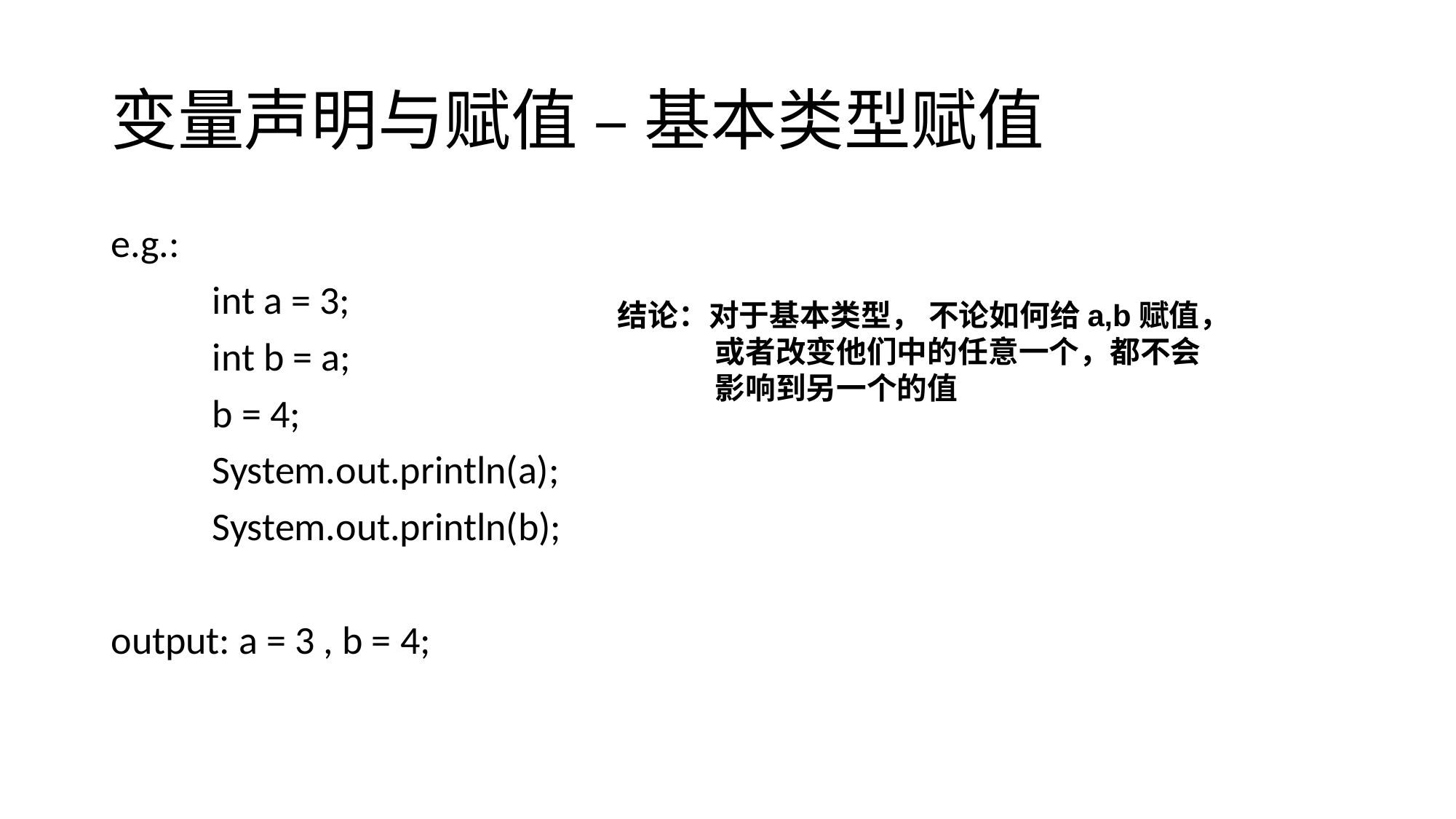

# 变量声明与赋值 – 基本类型赋值
e.g.:
	int a = 3;
	int b = a;
	b = 4;
	System.out.println(a);
	System.out.println(b);

output: a = 3 , b = 4;
结论：对于基本类型， 不论如何给a,b赋值，
             或者改变他们中的任意一个，都不会
             影响到另一个的值